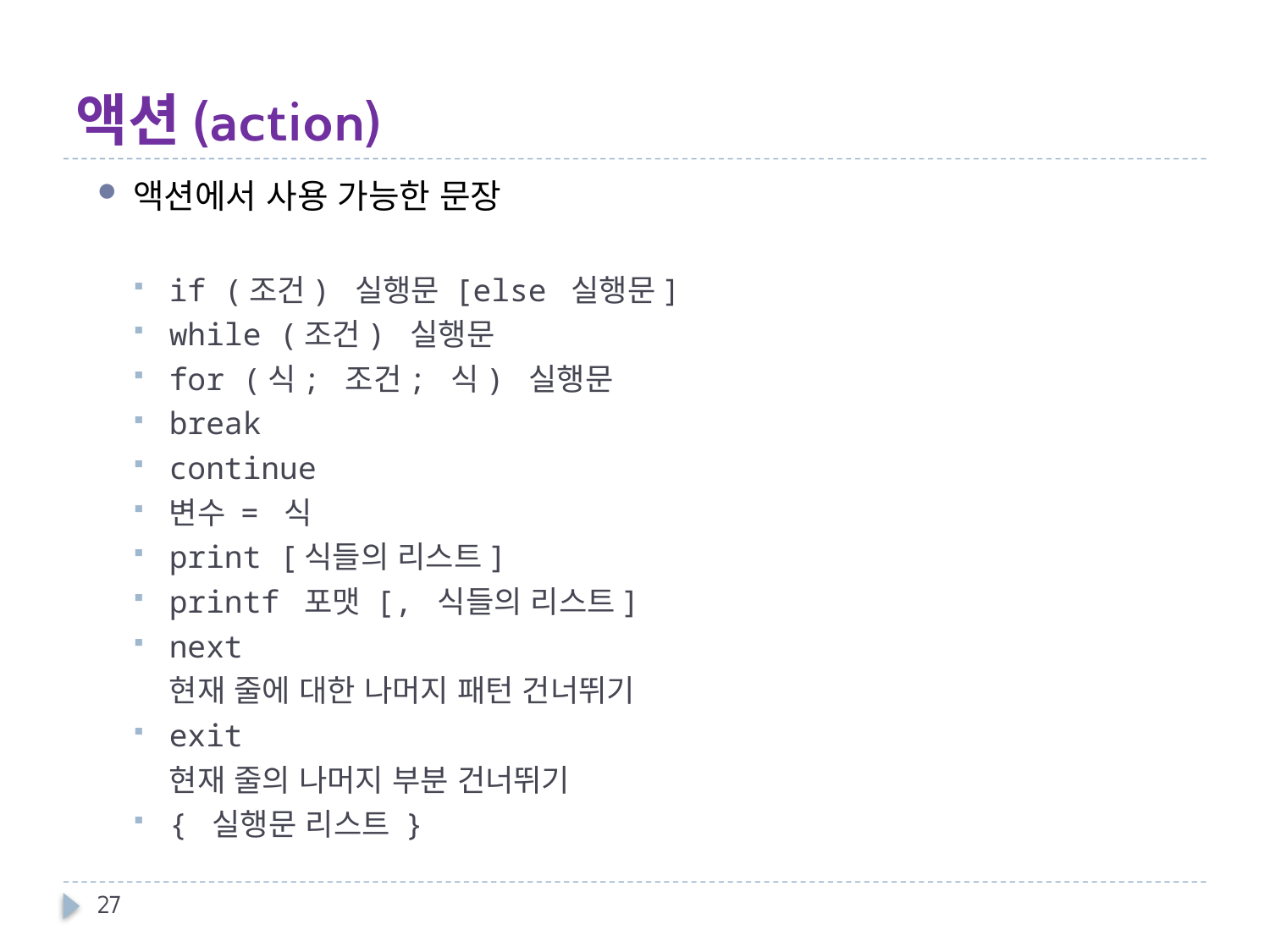

# 액션(action)
액션에서 사용 가능한 문장

if (조건) 실행문 [else 실행문]
while (조건) 실행문
for (식; 조건; 식) 실행문
break
continue
변수 = 식
print [식들의 리스트]
printf 포맷 [, 식들의 리스트]
next
	현재 줄에 대한 나머지 패턴 건너뛰기
exit
	현재 줄의 나머지 부분 건너뛰기
{ 실행문 리스트 }

27